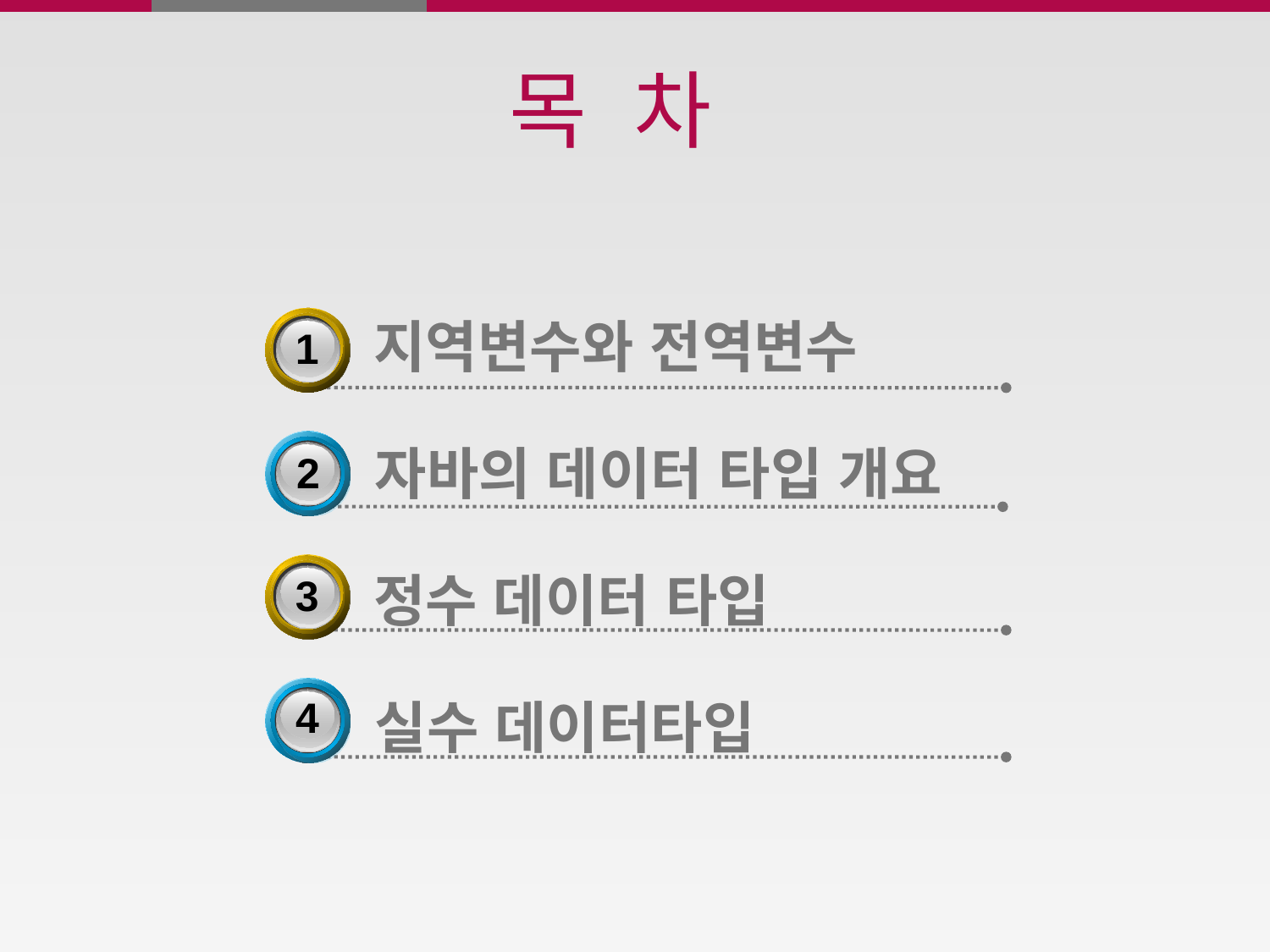

# 목  차
지역변수와 전역변수

3

1

2
자바의 데이터 타입 개요

3

3
정수 데이터 타입

4
실수 데이터타입